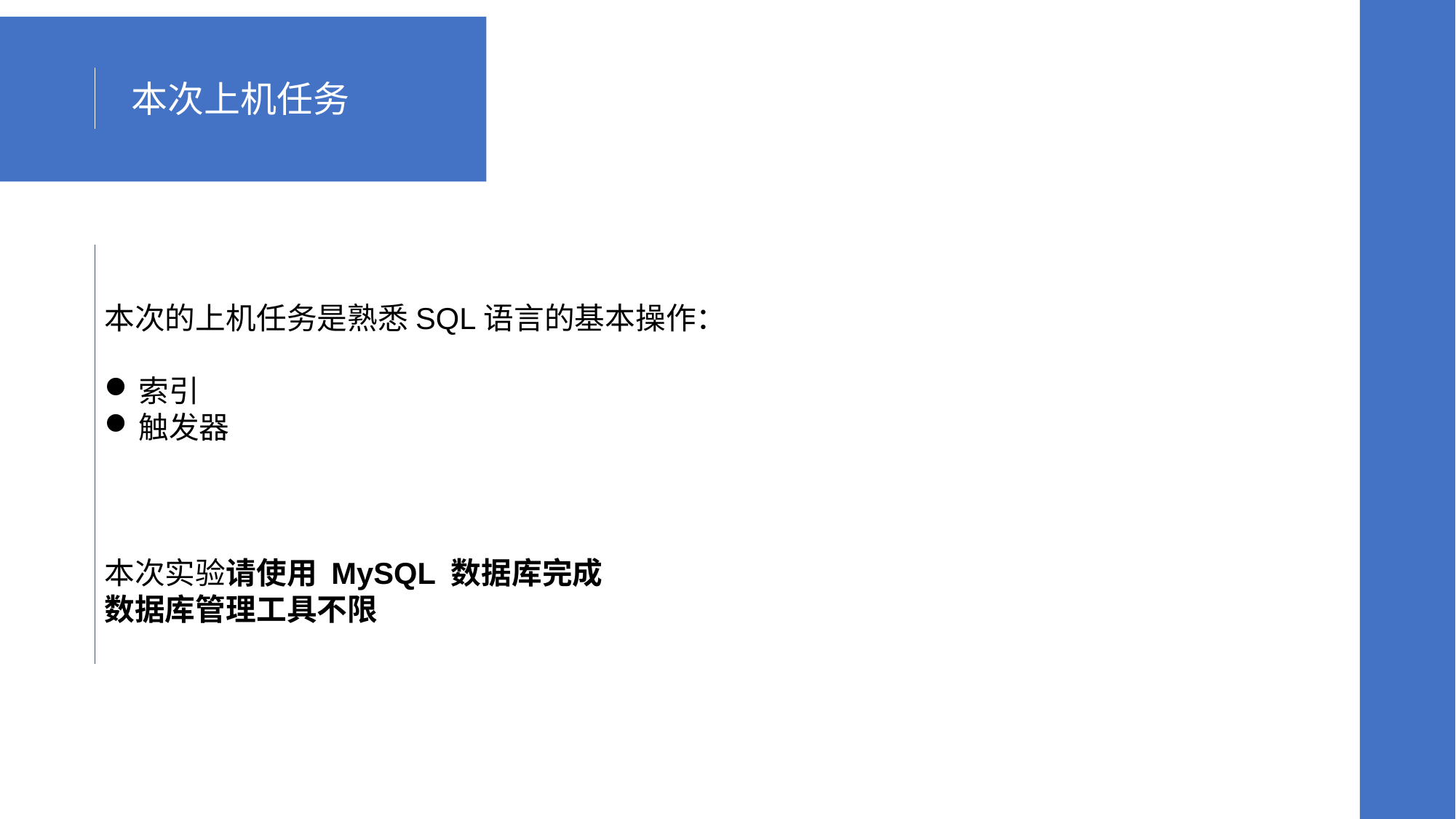

本次上机任务
本次的上机任务是熟悉SQL语言的基本操作：

索引
触发器

本次实验请使用 MySQL 数据库完成
数据库管理工具不限